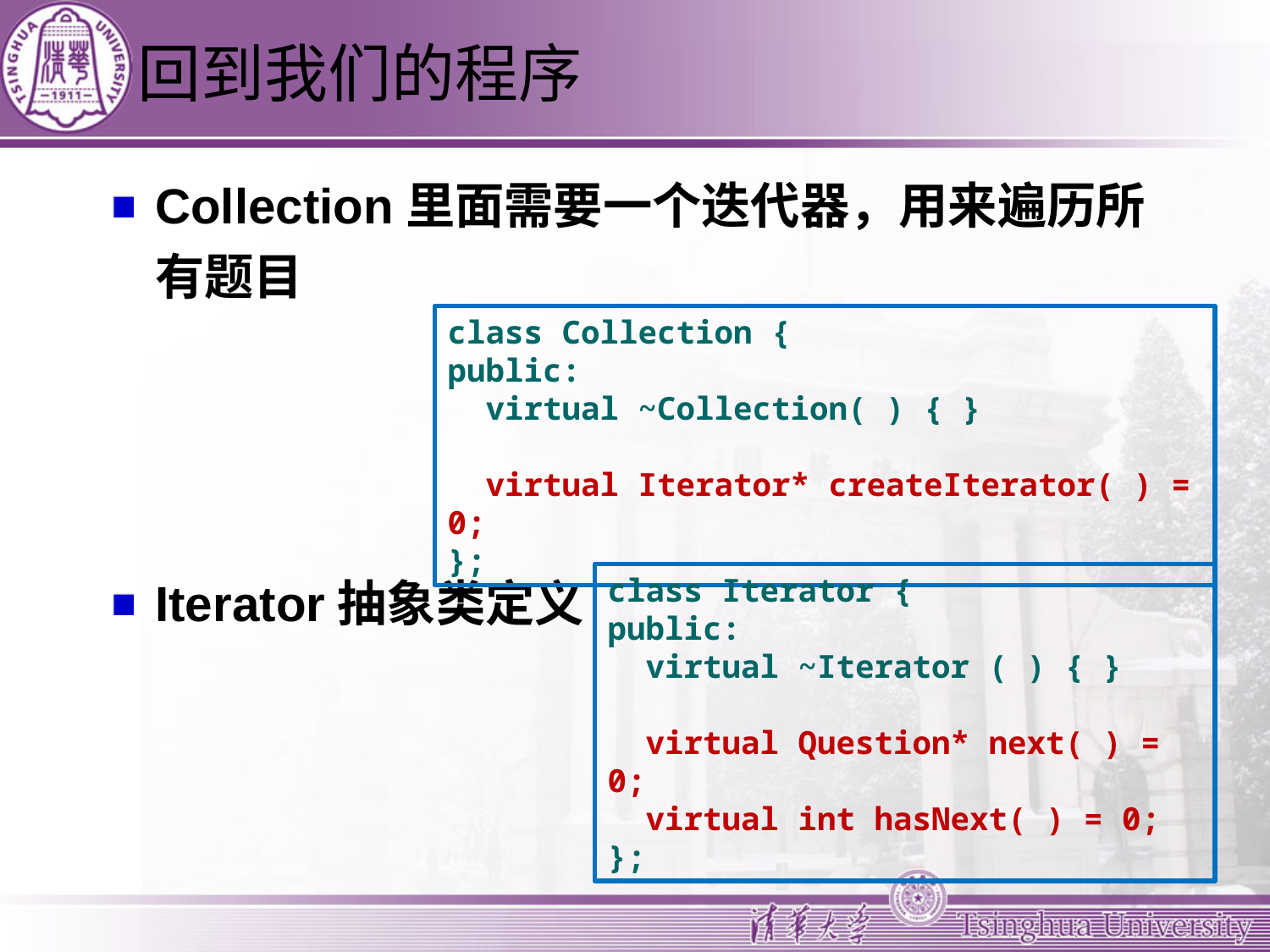

# 回到我们的程序
Collection里面需要一个迭代器，用来遍历所有题目

Iterator抽象类定义

class Collection {
public:
  virtual ~Collection( ) { }

  virtual Iterator* createIterator( ) = 0;
};
class Iterator {
public:
  virtual ~Iterator ( ) { }

  virtual Question* next( ) = 0;
  virtual int hasNext( ) = 0;
};